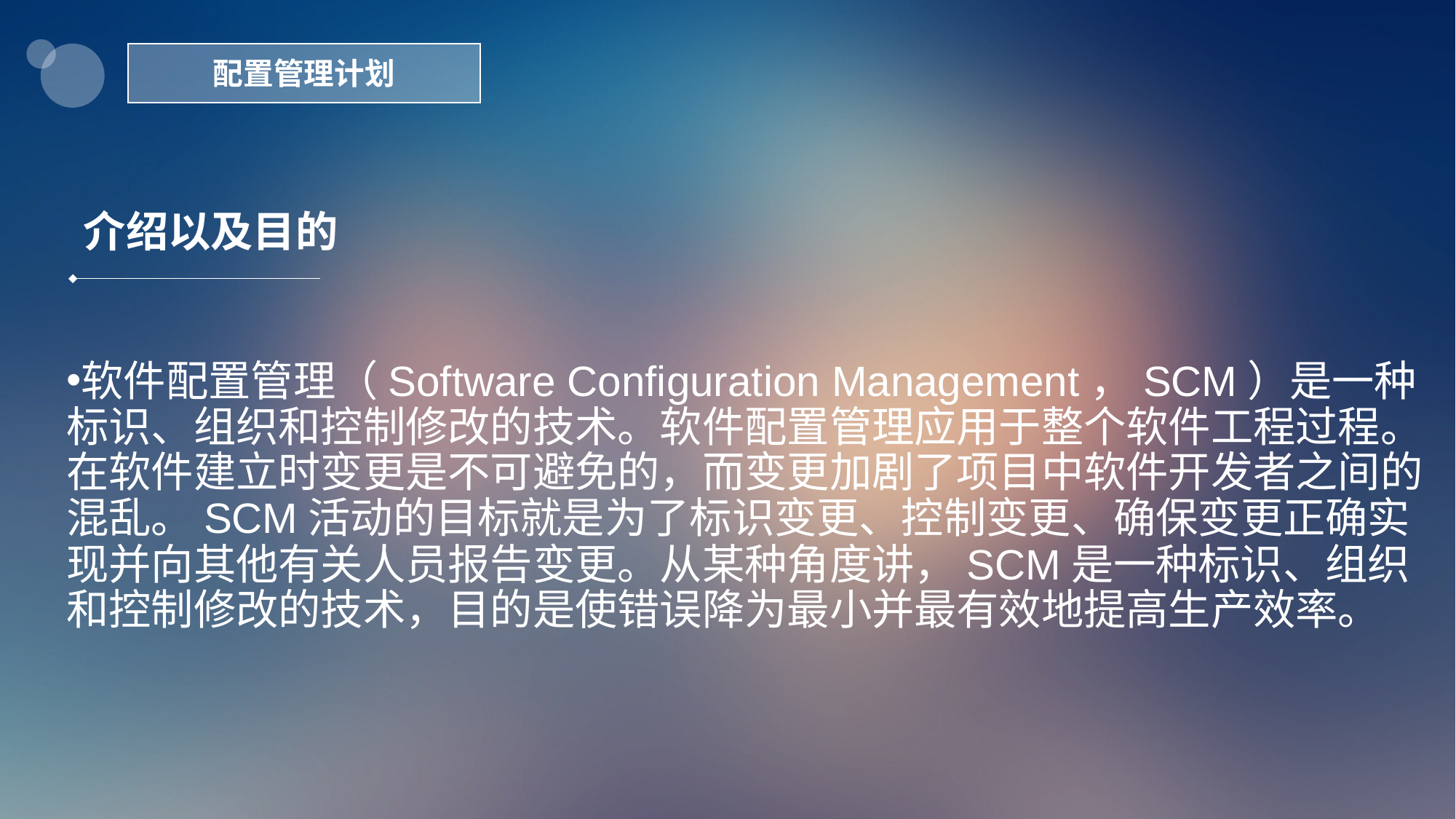

配置管理计划
介绍以及目的
软件配置管理（Software Configuration Management，SCM）是一种标识、组织和控制修改的技术。软件配置管理应用于整个软件工程过程。在软件建立时变更是不可避免的，而变更加剧了项目中软件开发者之间的混乱。SCM活动的目标就是为了标识变更、控制变更、确保变更正确实现并向其他有关人员报告变更。从某种角度讲，SCM是一种标识、组织和控制修改的技术，目的是使错误降为最小并最有效地提高生产效率。